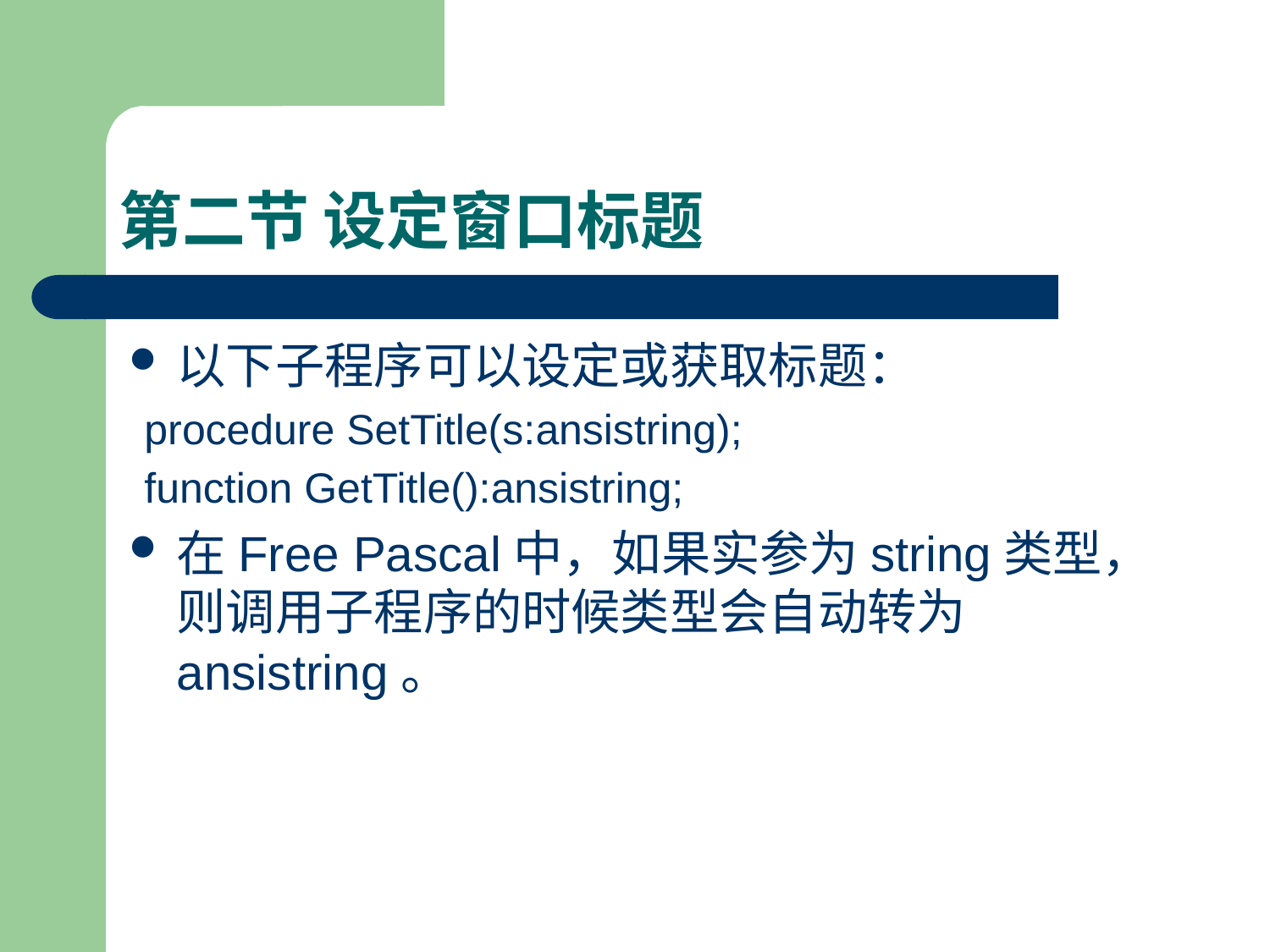

# 第二节 设定窗口标题
以下子程序可以设定或获取标题：
procedure SetTitle(s:ansistring);
function GetTitle():ansistring;
在Free Pascal中，如果实参为string类型，则调用子程序的时候类型会自动转为ansistring。